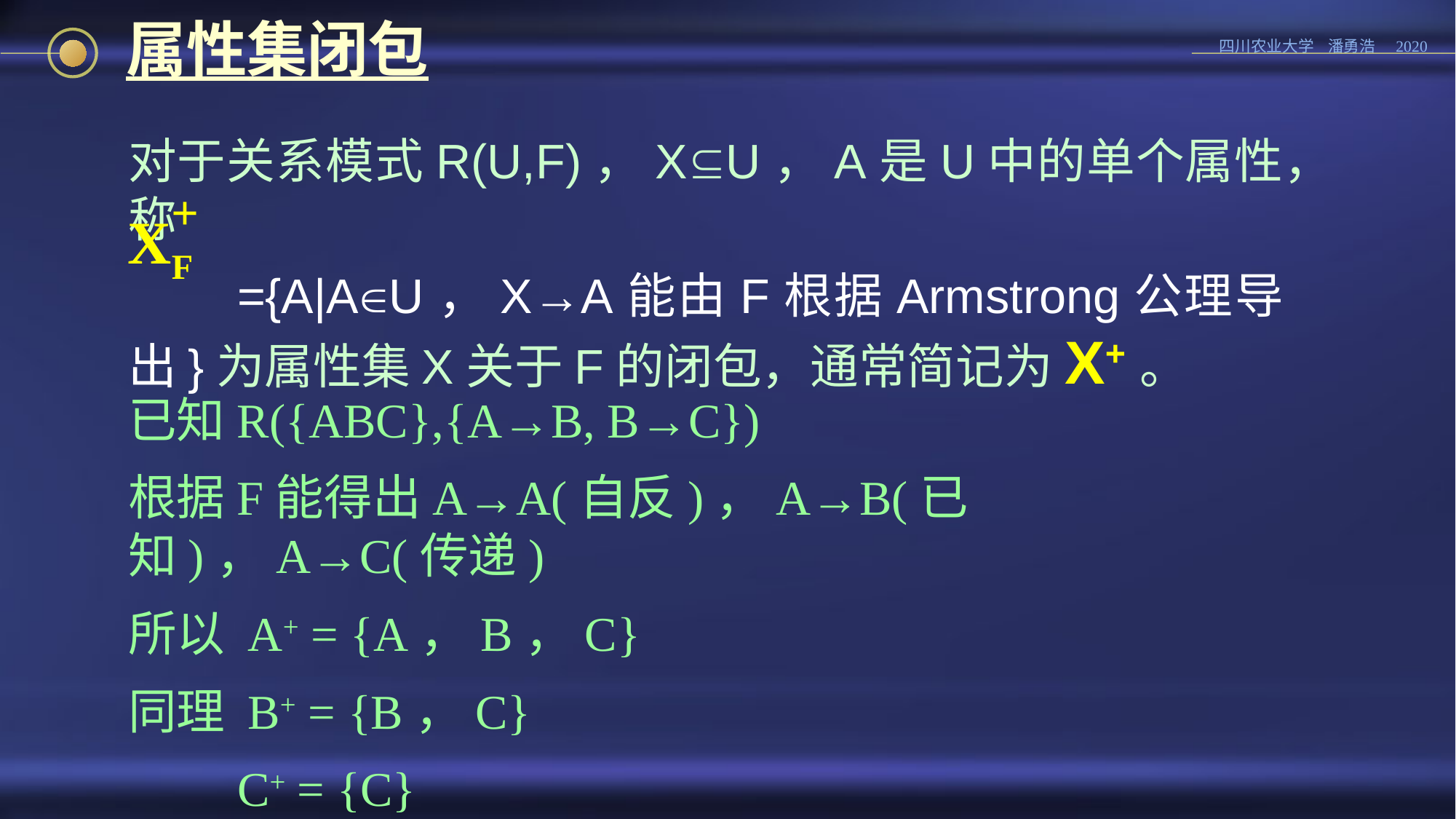

# 属性集闭包
对于关系模式R(U,F)，X⊆U，A是U中的单个属性，称
	={A|A∈U，X→A能由F根据Armstrong公理导出}为属性集X关于F的闭包，通常简记为X+。
+
XF
已知R({ABC},{A→B, B→C})
根据F能得出A→A(自反)，A→B(已知)，A→C(传递)
所以 A+ = {A，B，C}
同理 B+ = {B，C}
	C+ = {C}